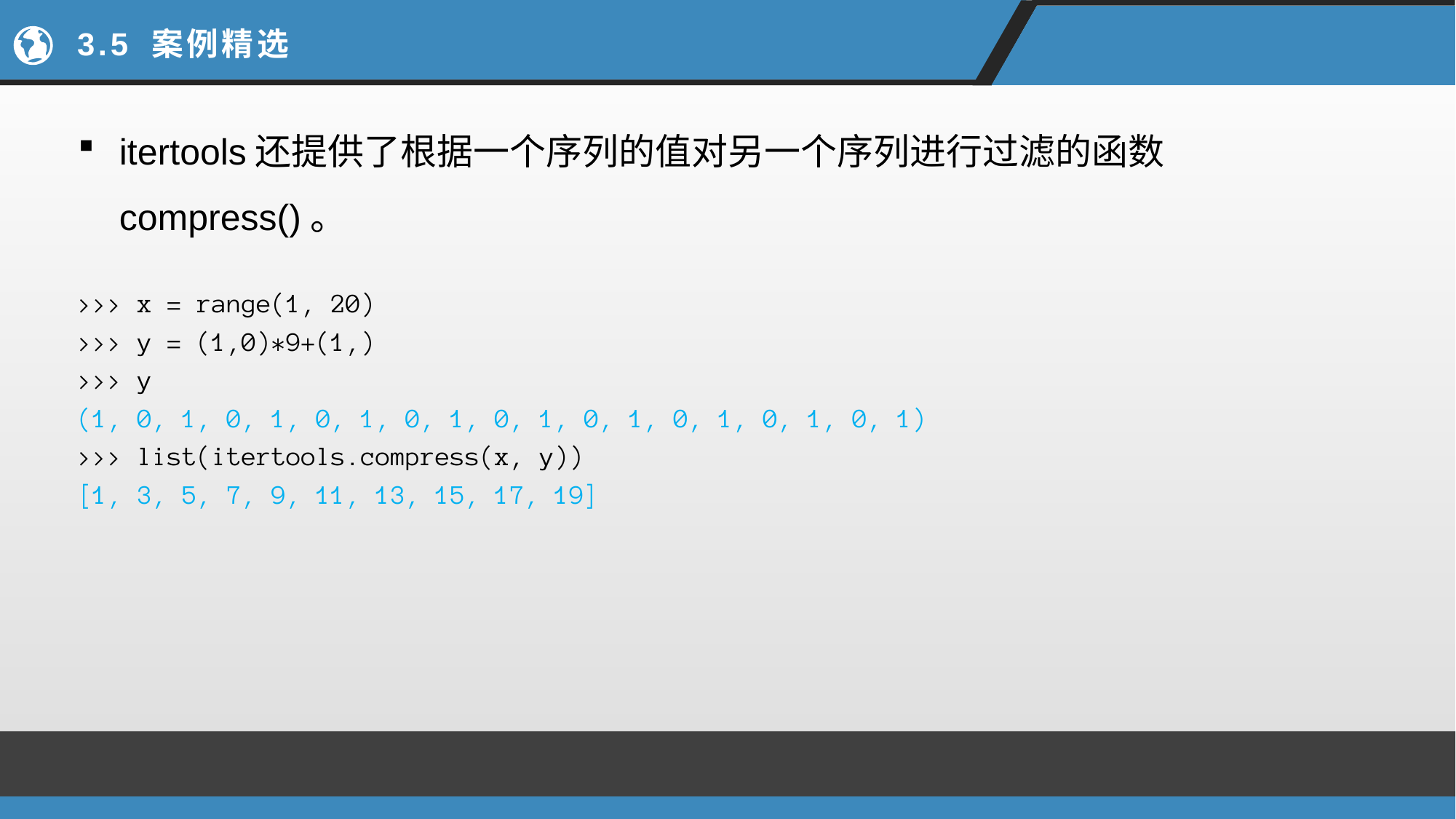

# 3.5 案例精选

itertools还提供了根据一个序列的值对另一个序列进行过滤的函数compress()。

>>> x = range(1, 20)
>>> y = (1,0)*9+(1,)
>>> y
(1, 0, 1, 0, 1, 0, 1, 0, 1, 0, 1, 0, 1, 0, 1, 0, 1, 0, 1)
>>> list(itertools.compress(x, y))
[1, 3, 5, 7, 9, 11, 13, 15, 17, 19]